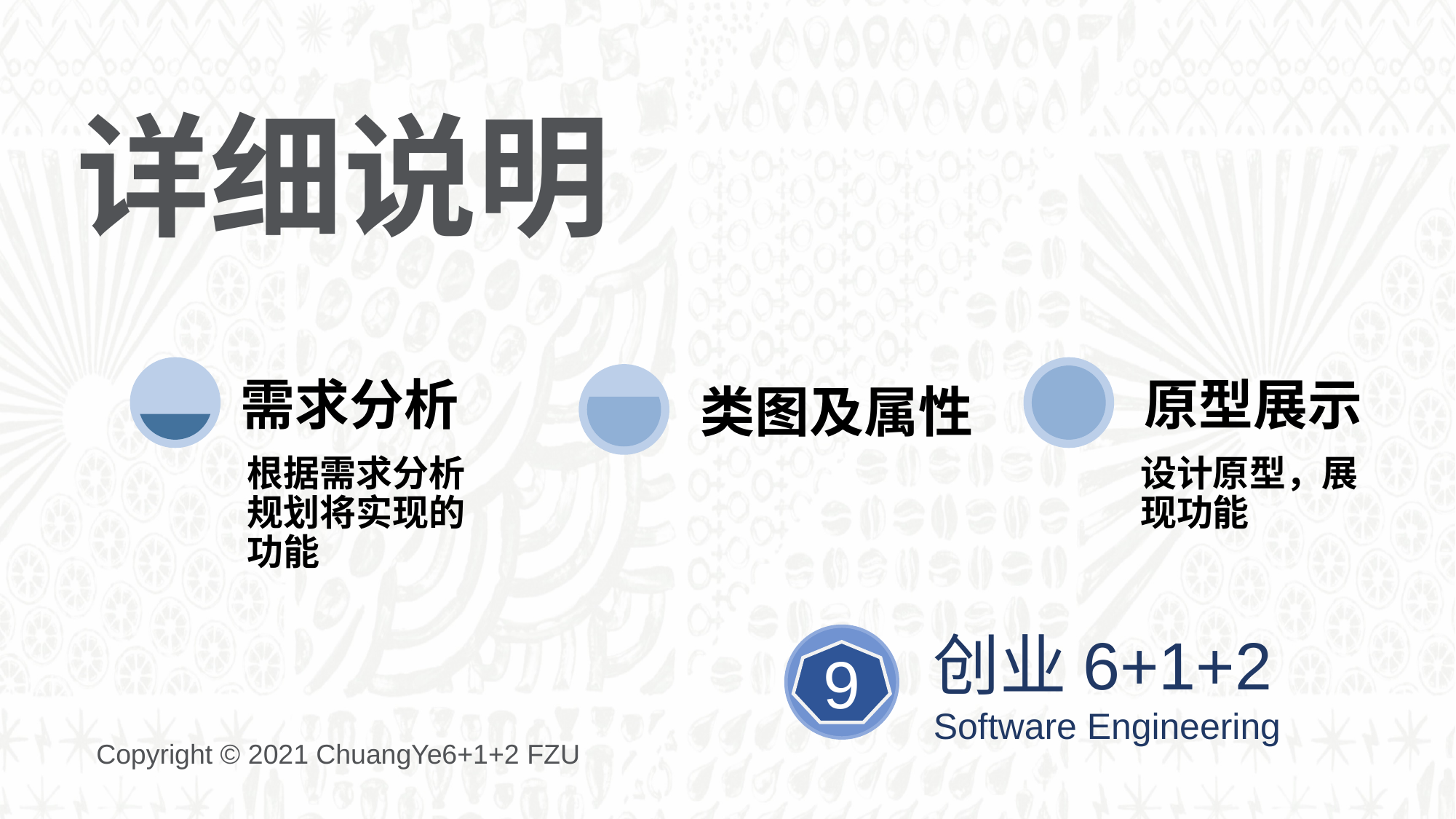

详细说明
根据需求分析规划将实现的功能
   需求分析

类图及属性
设计原型，展现功能
原型展示